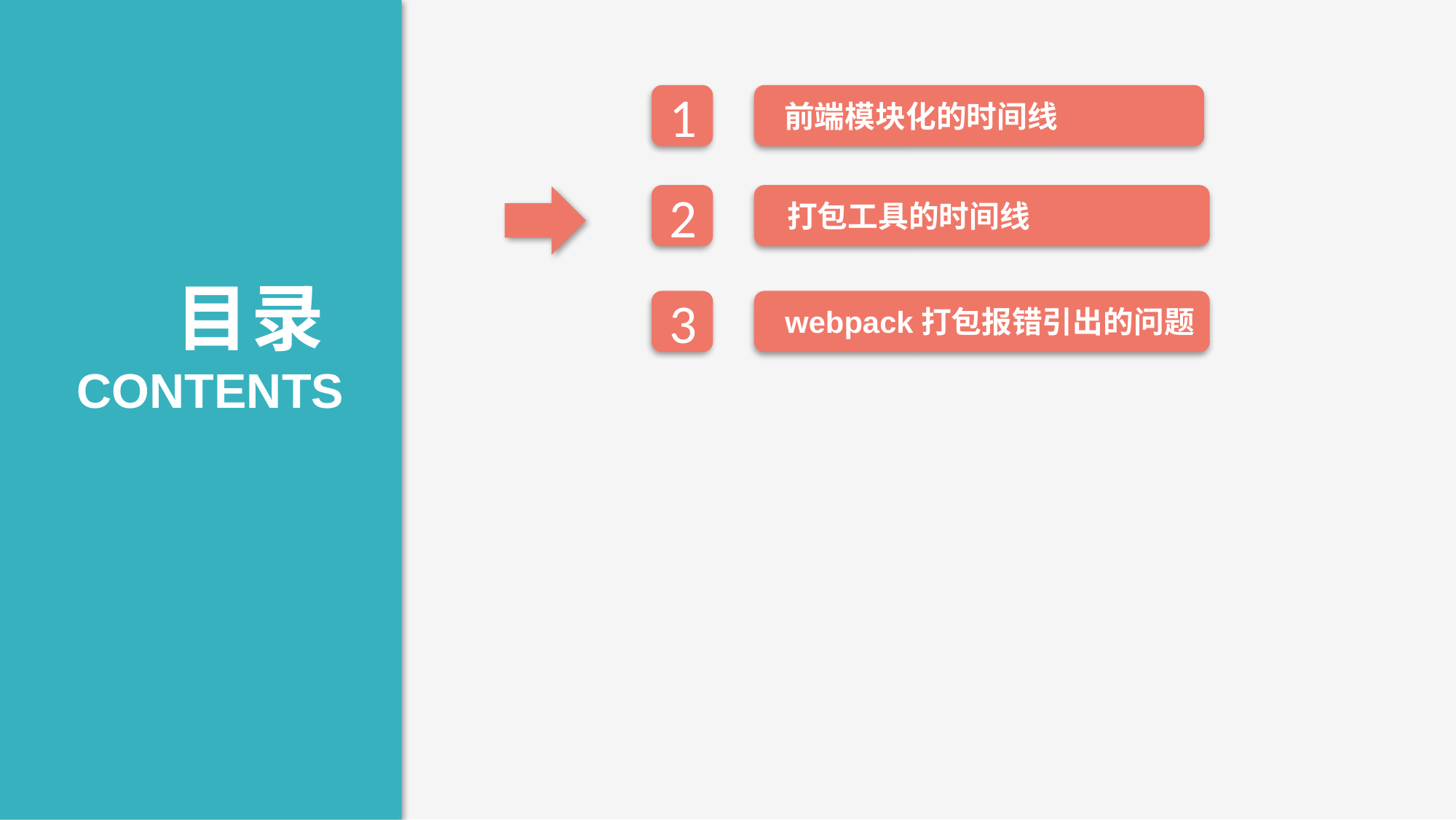

前端模块化的时间线
1

2

打包工具的时间线
目录
CONTENTS
3

webpack打包报错引出的问题